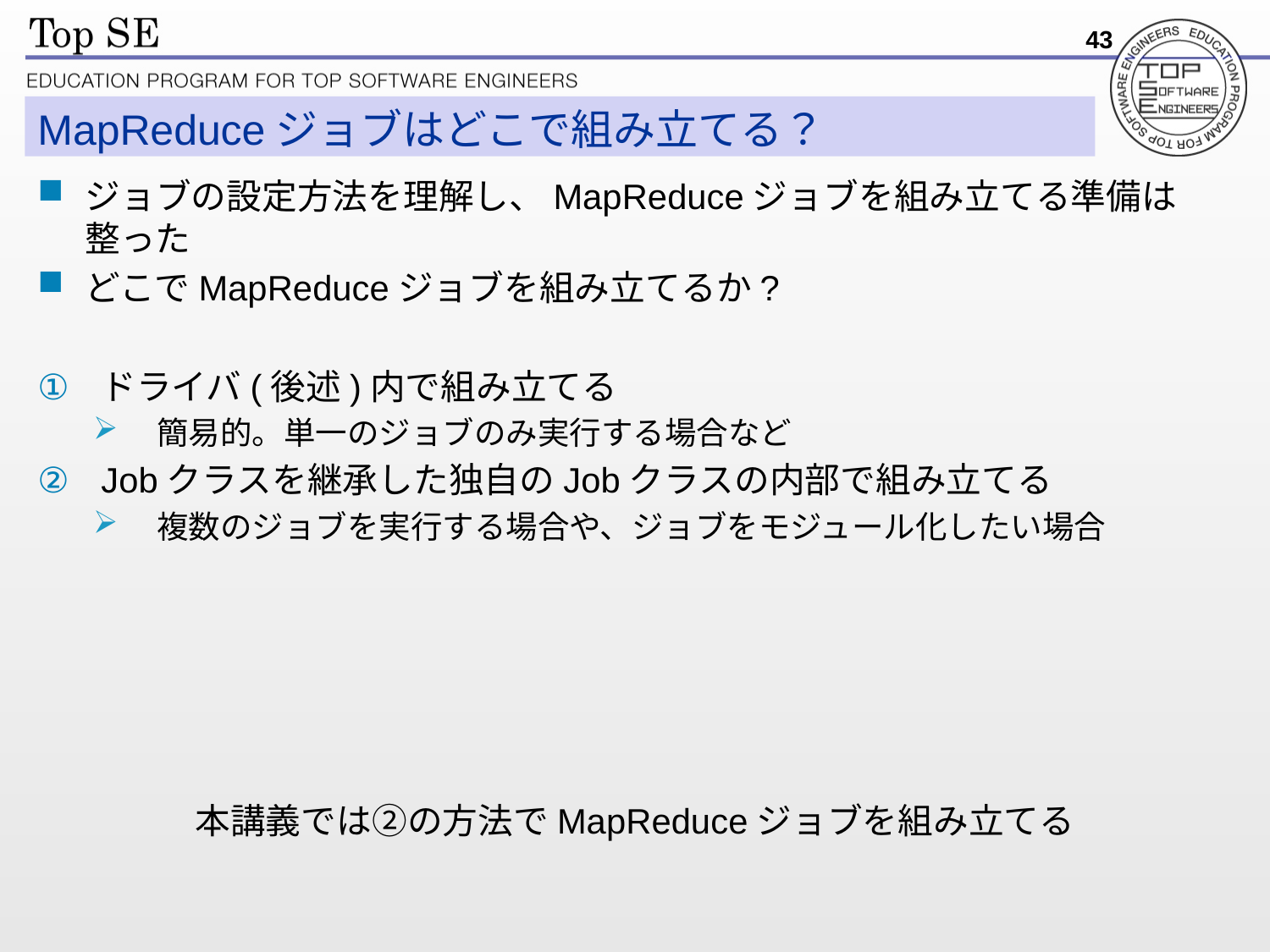

43
# MapReduceジョブはどこで組み立てる？
ジョブの設定方法を理解し、MapReduceジョブを組み立てる準備は整った
どこでMapReduceジョブを組み立てるか?

ドライバ(後述)内で組み立てる
簡易的。単一のジョブのみ実行する場合など
Jobクラスを継承した独自のJobクラスの内部で組み立てる
複数のジョブを実行する場合や、ジョブをモジュール化したい場合

本講義では②の方法でMapReduceジョブを組み立てる